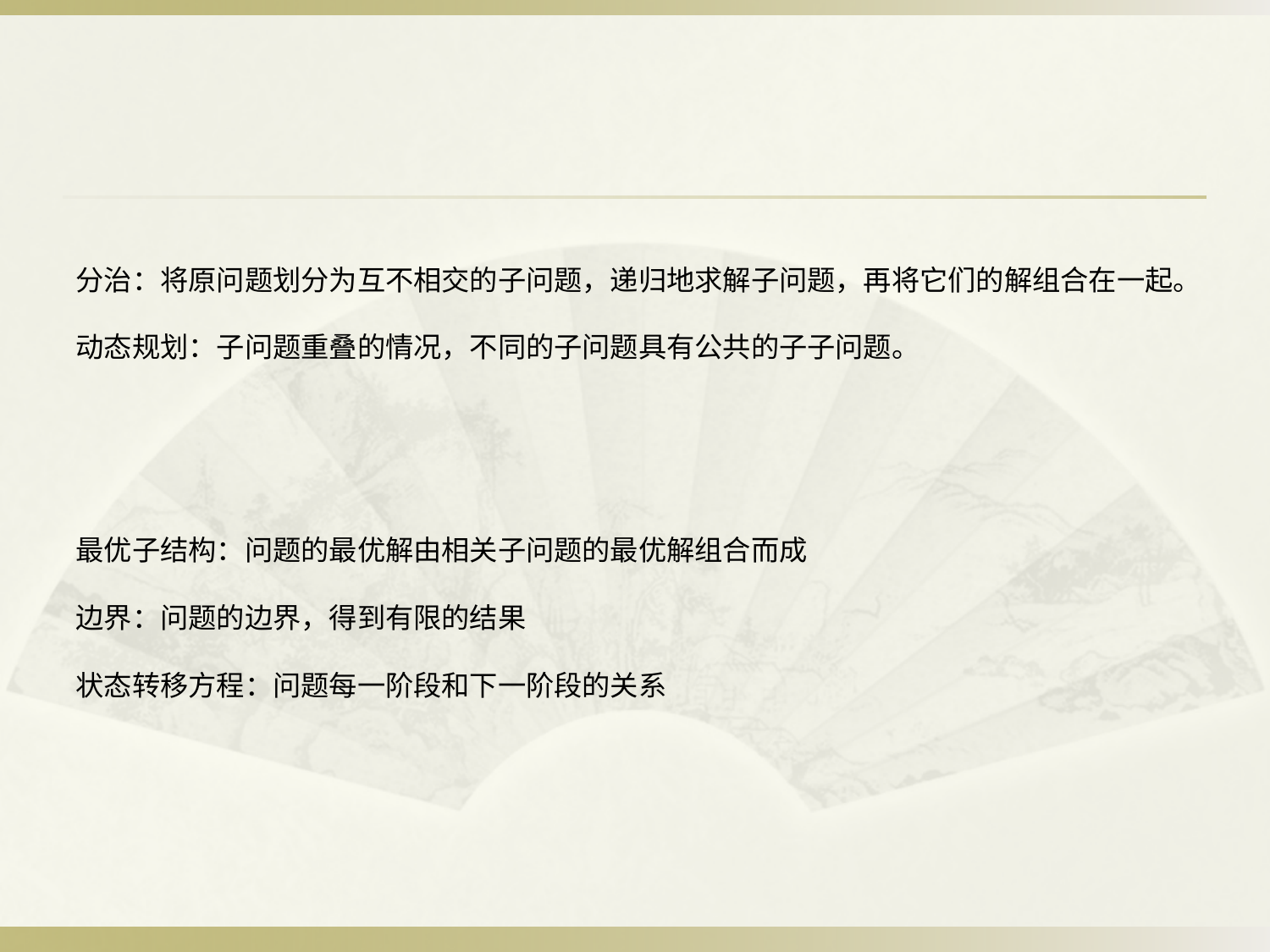

分治：将原问题划分为互不相交的子问题，递归地求解子问题，再将它们的解组合在一起。
动态规划：子问题重叠的情况，不同的子问题具有公共的子子问题。

最优子结构：问题的最优解由相关子问题的最优解组合而成
边界：问题的边界，得到有限的结果
状态转移方程：问题每一阶段和下一阶段的关系